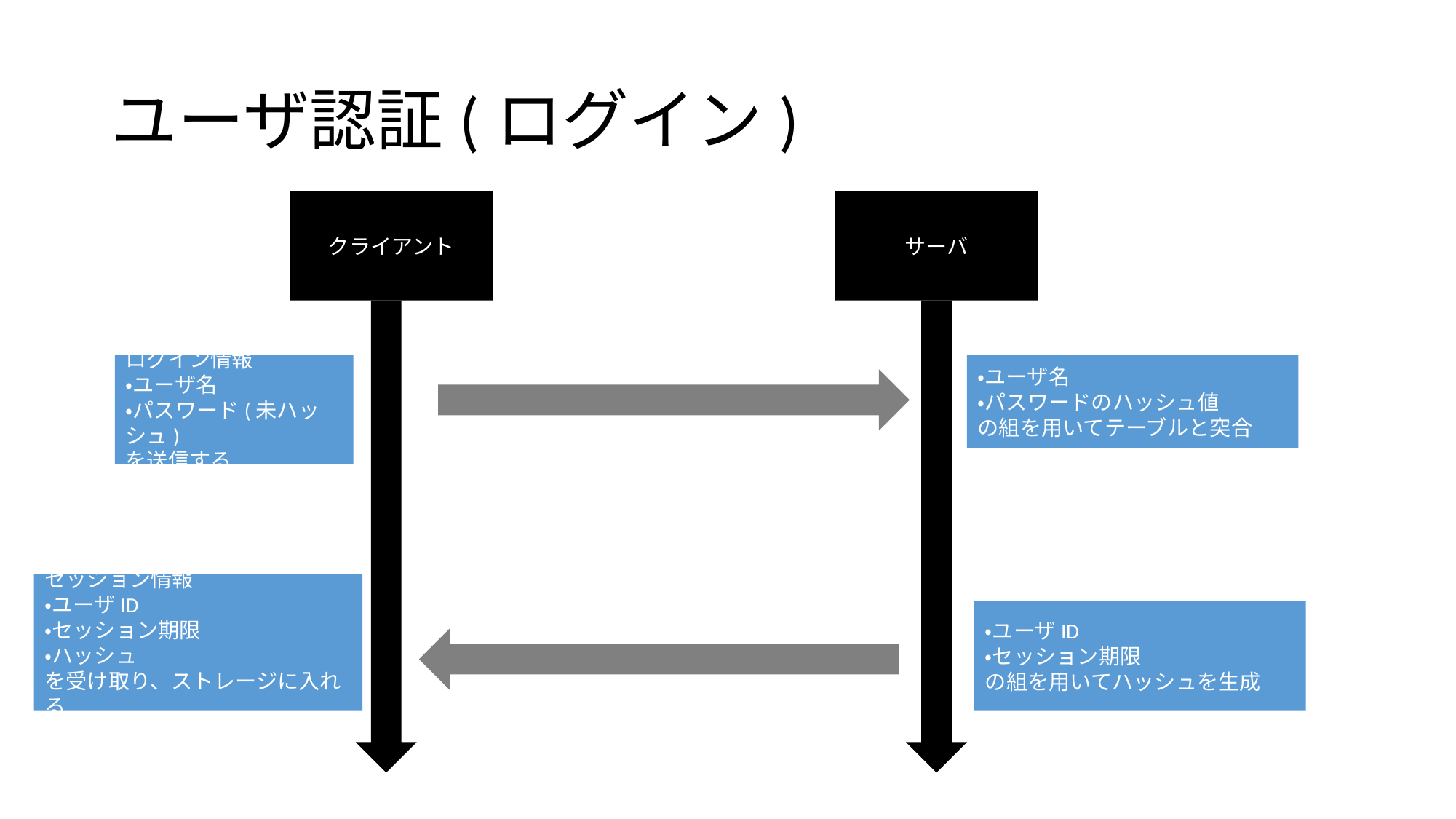

# ユーザ認証(ログイン)

クライアント
サーバ

ログイン情報
・ユーザ名
・パスワード(未ハッシュ)
を送信する
・ユーザ名
・パスワードのハッシュ値
の組を用いてテーブルと突合

セッション情報
・ユーザID
・セッション期限
・ハッシュ
を受け取り、ストレージに入れる
・ユーザID
・セッション期限
の組を用いてハッシュを生成